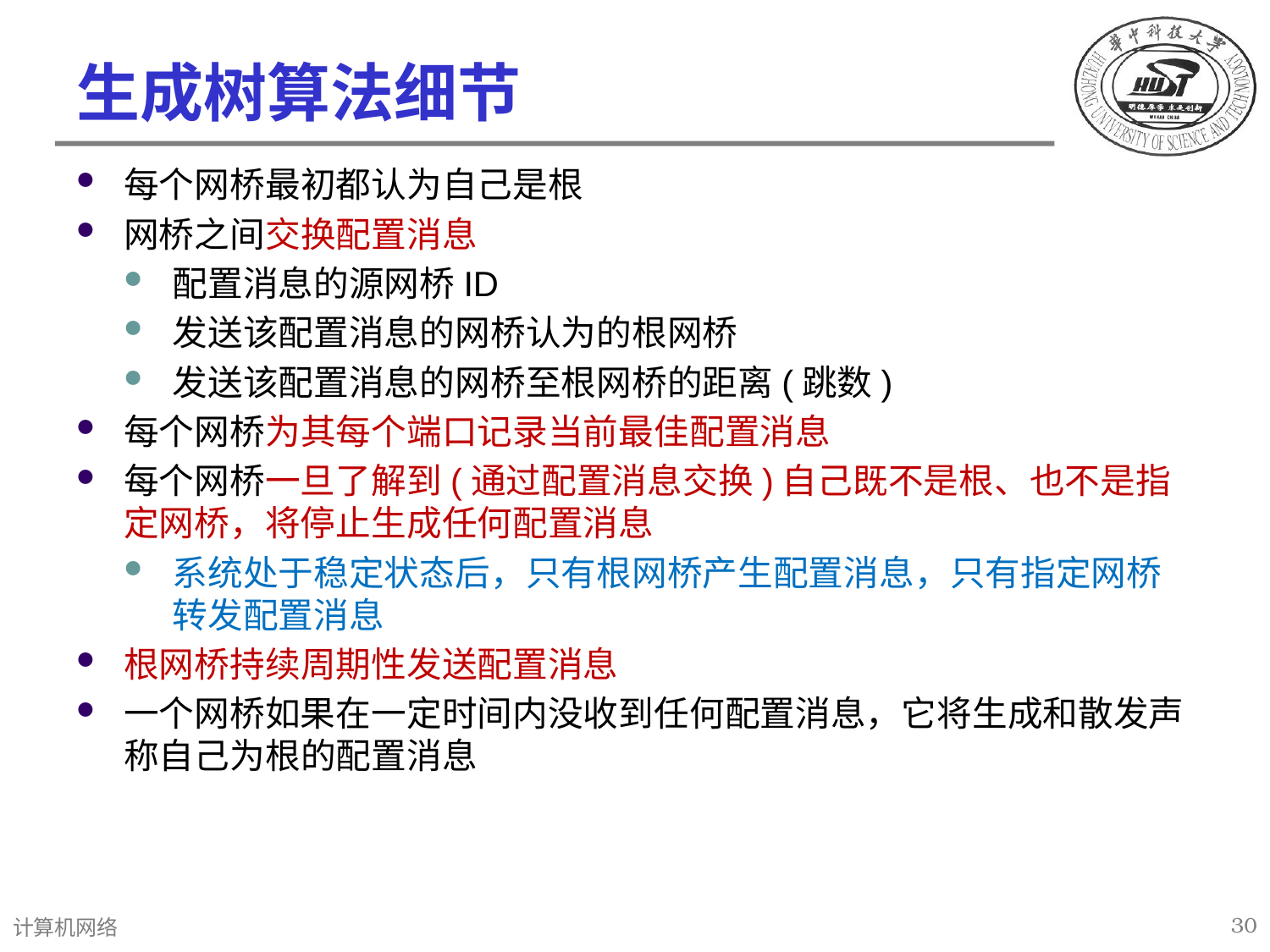

# 生成树算法细节
每个网桥最初都认为自己是根
网桥之间交换配置消息
配置消息的源网桥ID
发送该配置消息的网桥认为的根网桥
发送该配置消息的网桥至根网桥的距离(跳数)
每个网桥为其每个端口记录当前最佳配置消息
每个网桥一旦了解到(通过配置消息交换)自己既不是根、也不是指定网桥，将停止生成任何配置消息
系统处于稳定状态后，只有根网桥产生配置消息，只有指定网桥转发配置消息
根网桥持续周期性发送配置消息
一个网桥如果在一定时间内没收到任何配置消息，它将生成和散发声称自己为根的配置消息

30
计算机网络